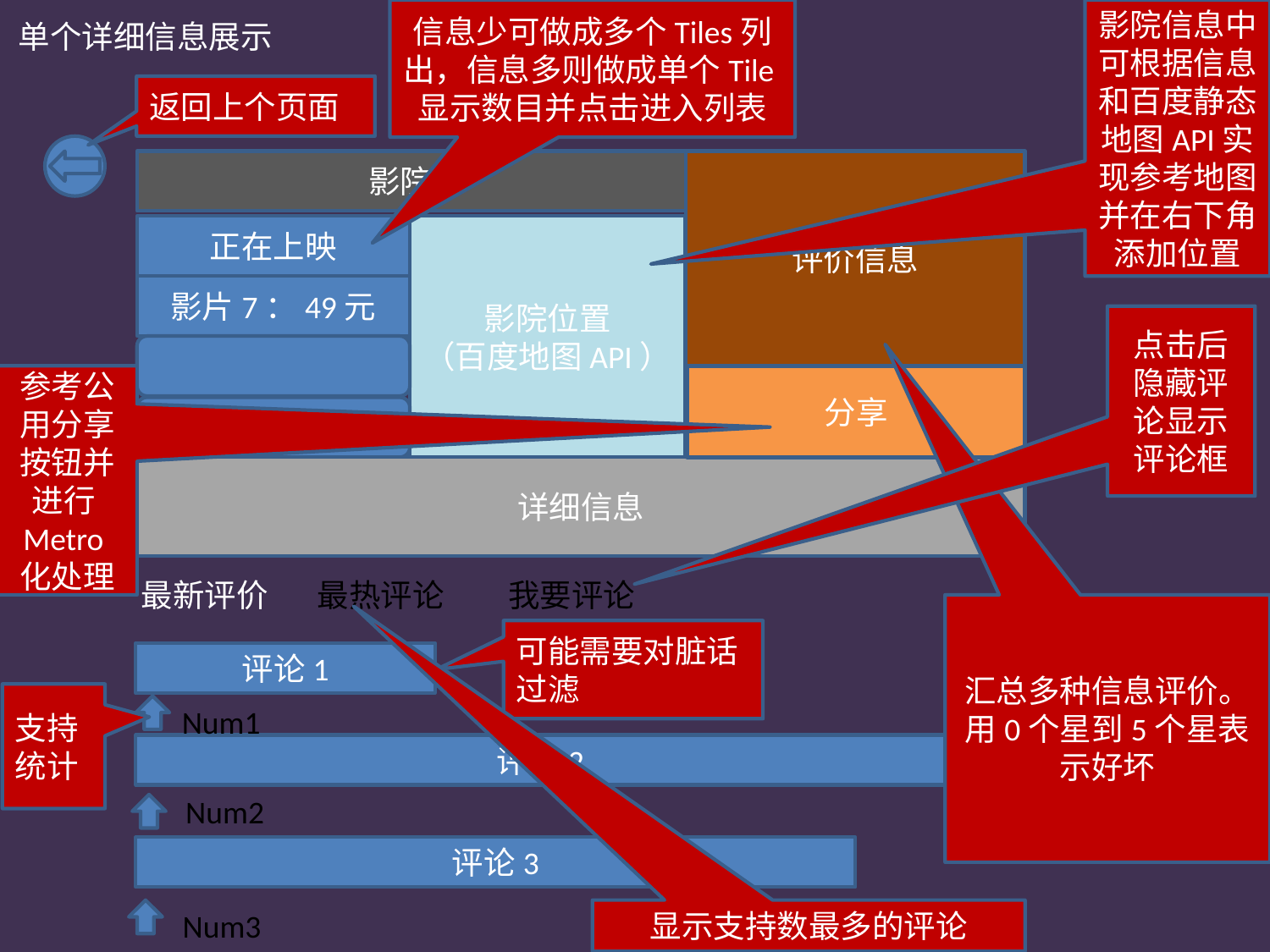

信息少可做成多个Tiles列出，信息多则做成单个Tile显示数目并点击进入列表
影院信息中可根据信息和百度静态地图API实现参考地图并在右下角添加位置
# 单个详细信息展示
返回上个页面

影院1
评价信息

正在上映
影院位置
（百度地图API）
影片7：49元
点击后隐藏评论显示评论框

参考公用分享按钮并进行Metro化处理
分享

详细信息
最新评价
最热评论
我要评论
汇总多种信息评价。用0个星到5个星表示好坏
可能需要对脏话过滤
评论1
支持统计

Num1
评论2
Num2

评论3

Num3
显示支持数最多的评论